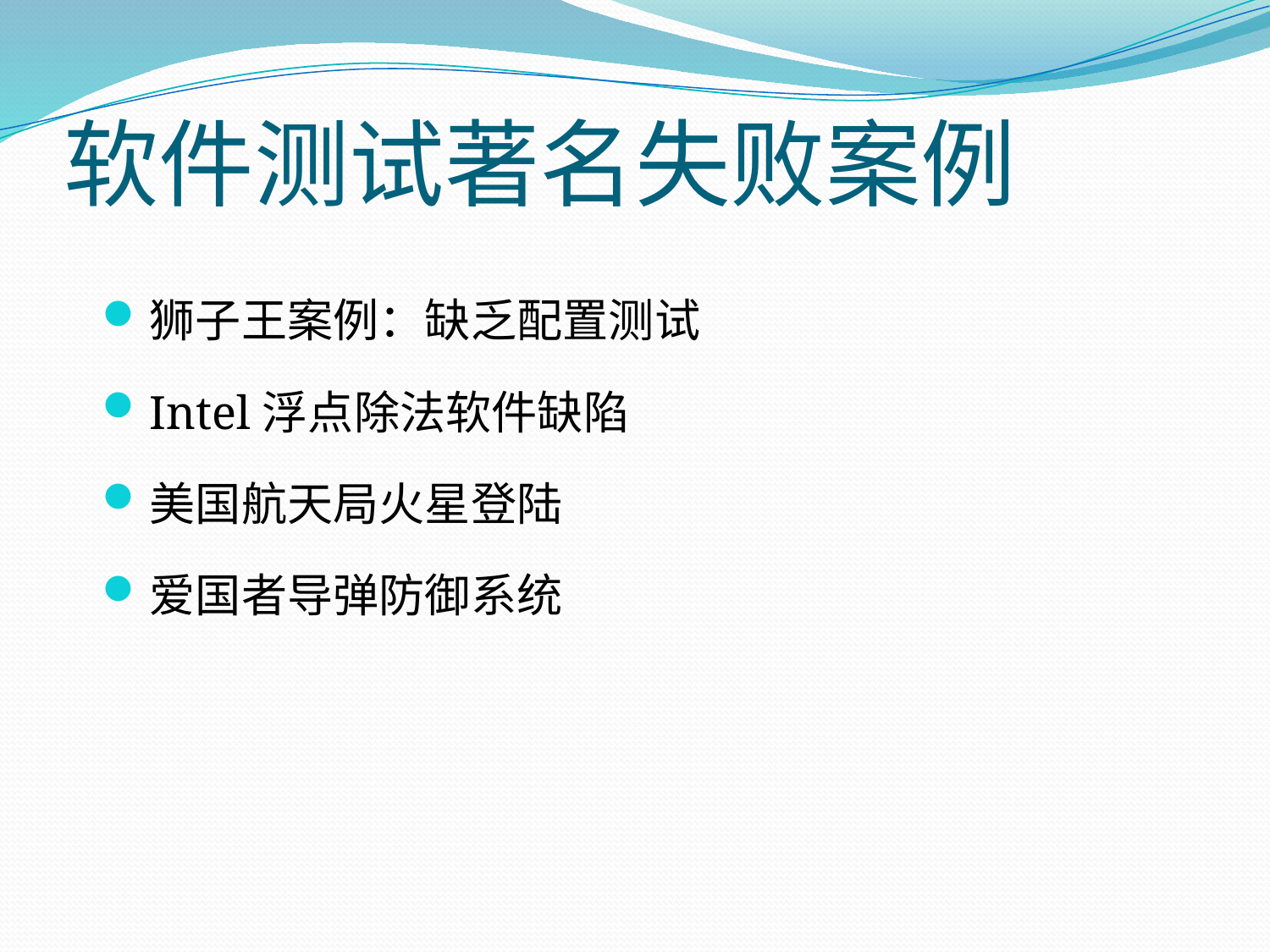

# 软件测试著名失败案例
狮子王案例：缺乏配置测试
Intel浮点除法软件缺陷
美国航天局火星登陆
爱国者导弹防御系统